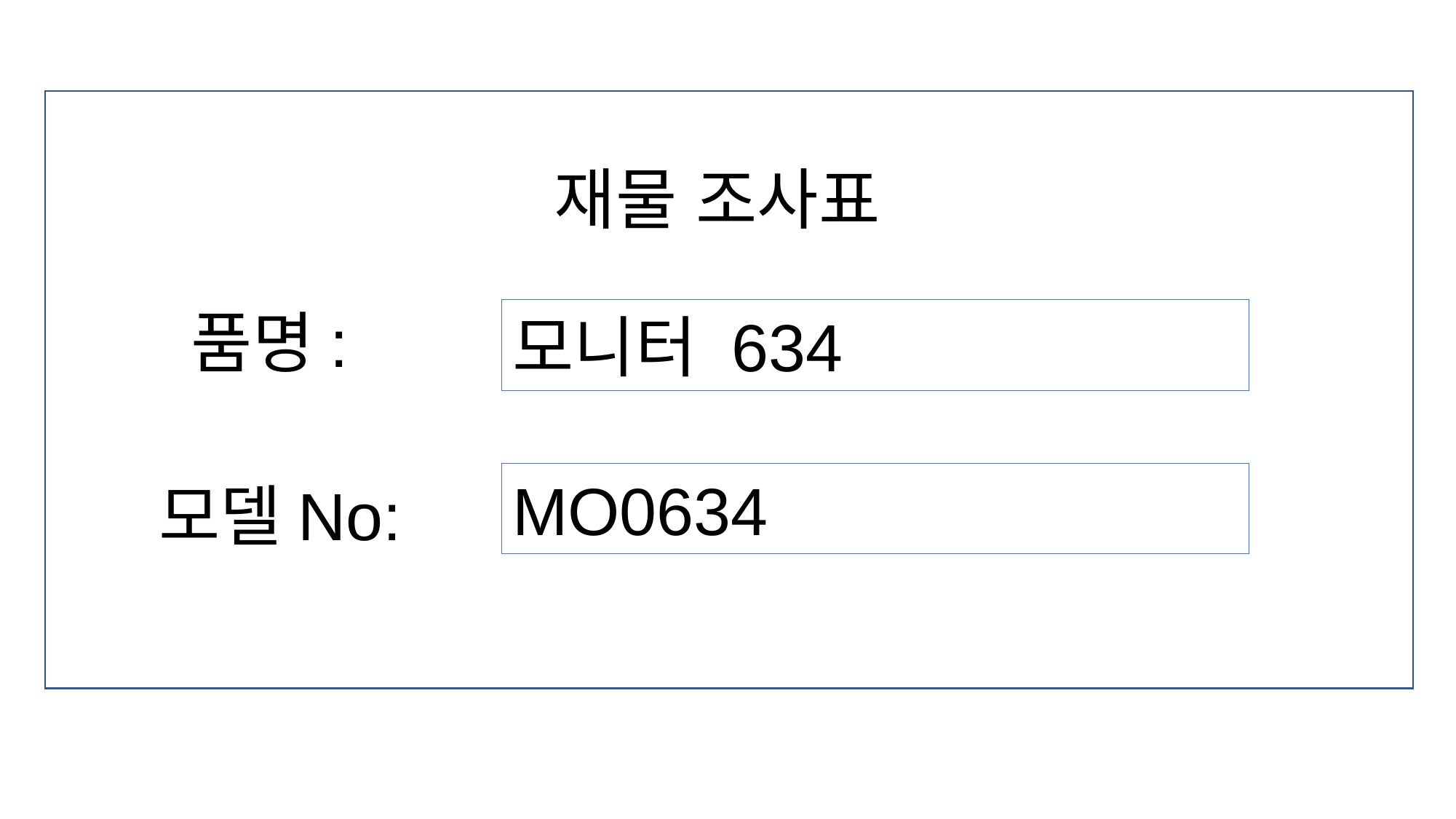

재물 조사표
품명:
모니터 634
MO0634
모델No: